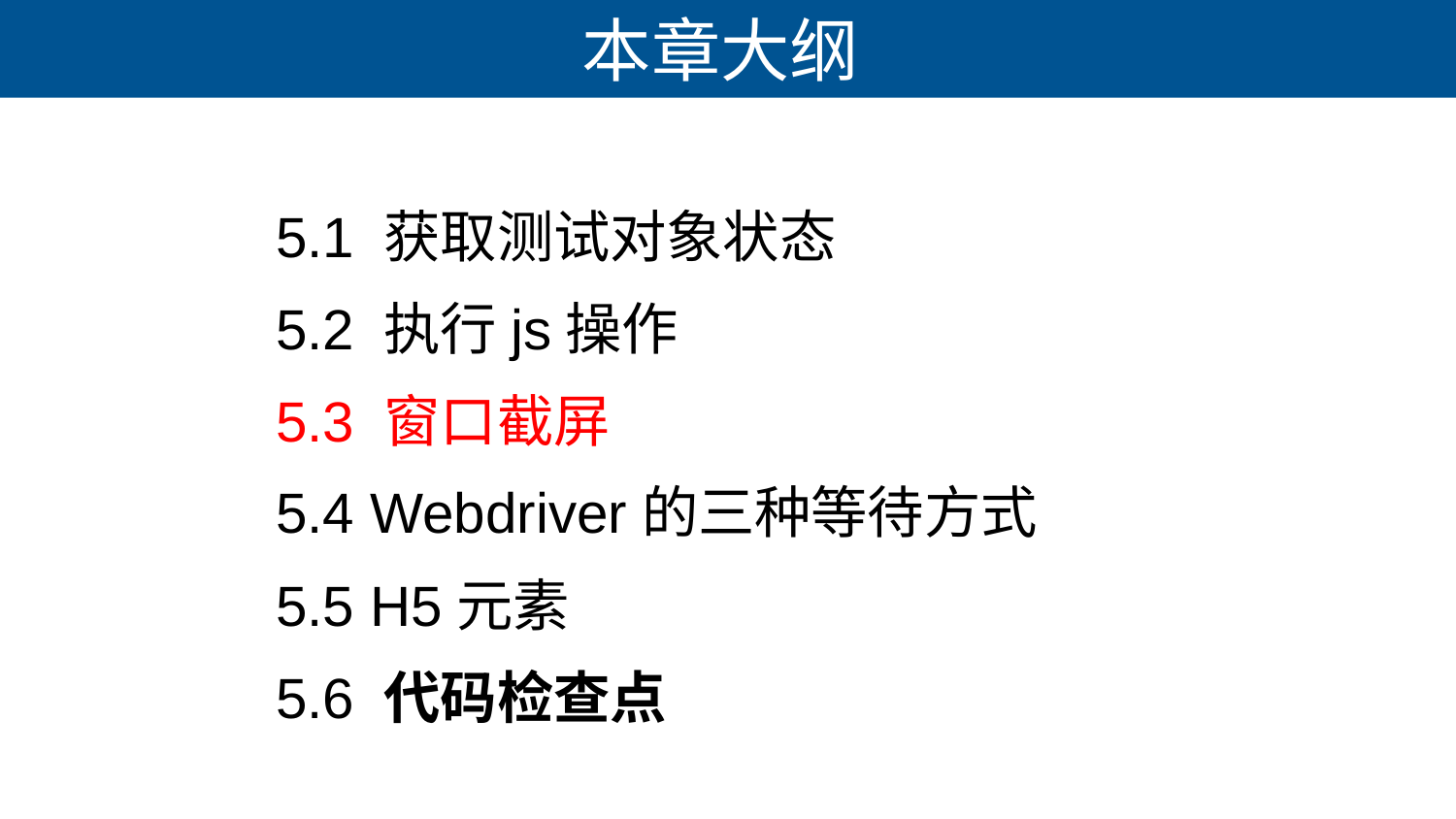

# 本章大纲

5.1 获取测试对象状态
5.2 执行js操作
5.3 窗口截屏
5.4 Webdriver的三种等待方式
5.5 H5元素
5.6 代码检查点